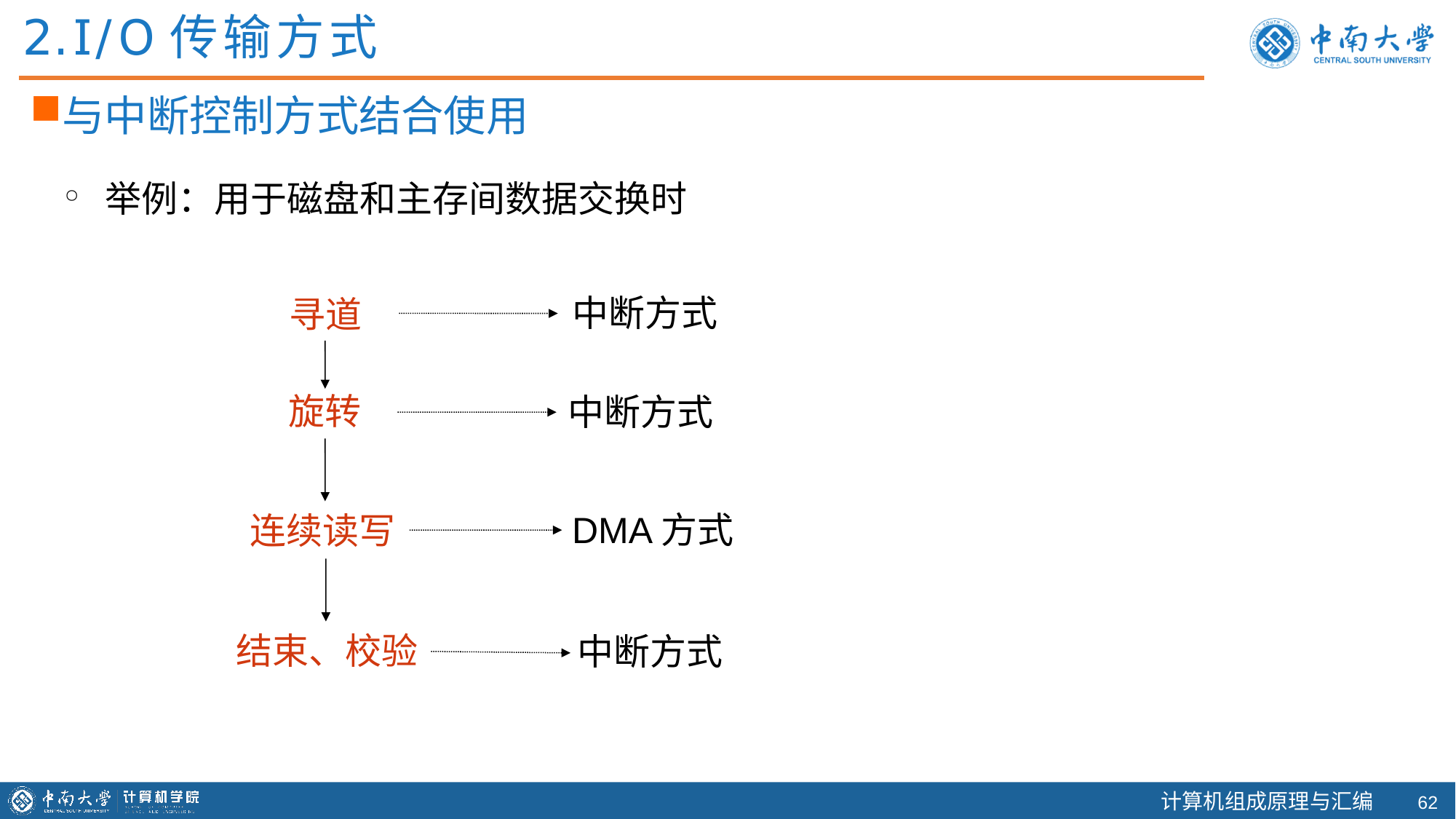

2.I/O传输方式

与中断控制方式结合使用
举例：用于磁盘和主存间数据交换时
中断方式
寻道

旋转
中断方式

DMA方式
连续读写

结束、校验
中断方式

62